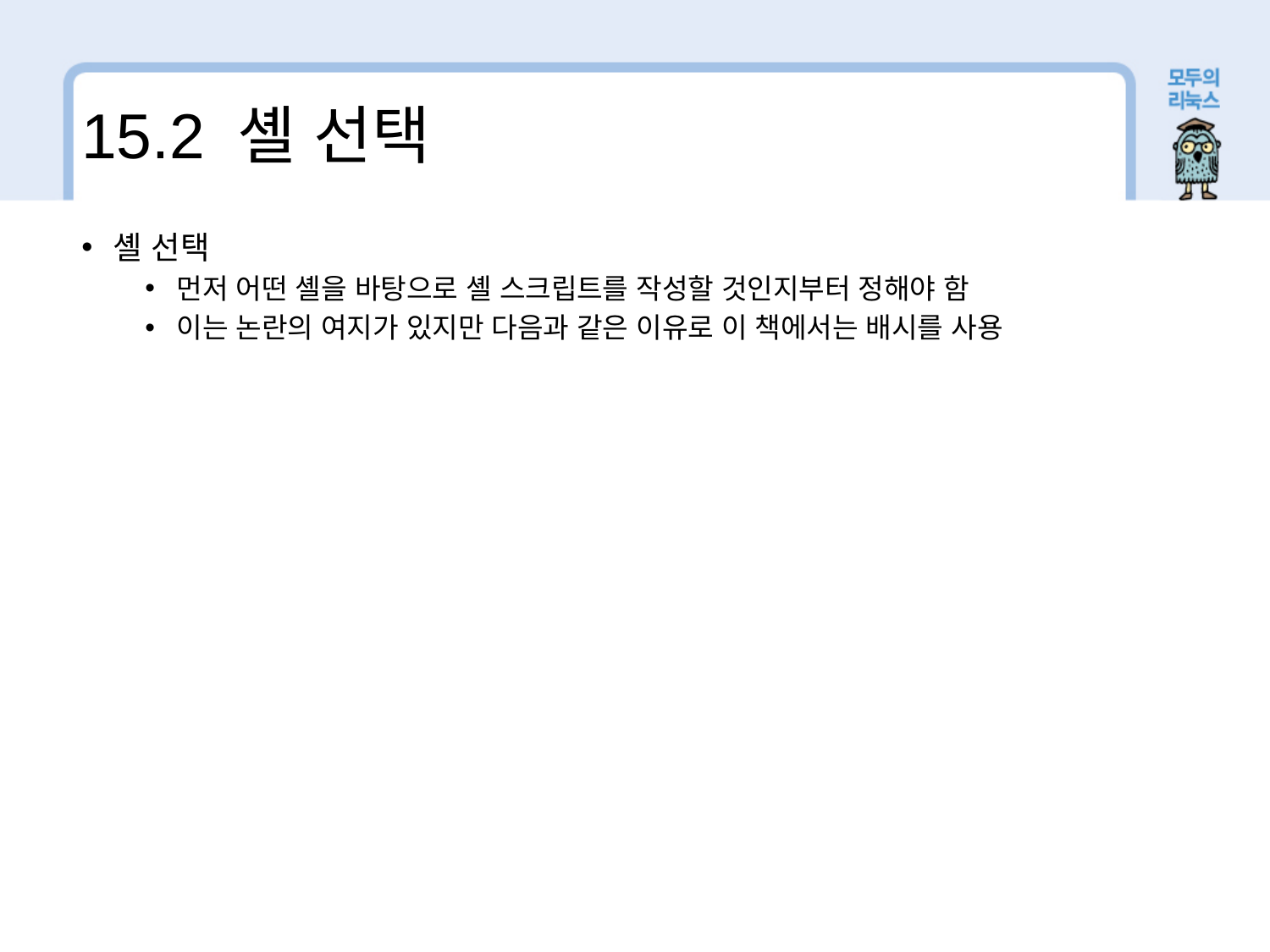

15.2 셸 선택
셸 선택
먼저 어떤 셸을 바탕으로 셸 스크립트를 작성할 것인지부터 정해야 함
이는 논란의 여지가 있지만 다음과 같은 이유로 이 책에서는 배시를 사용